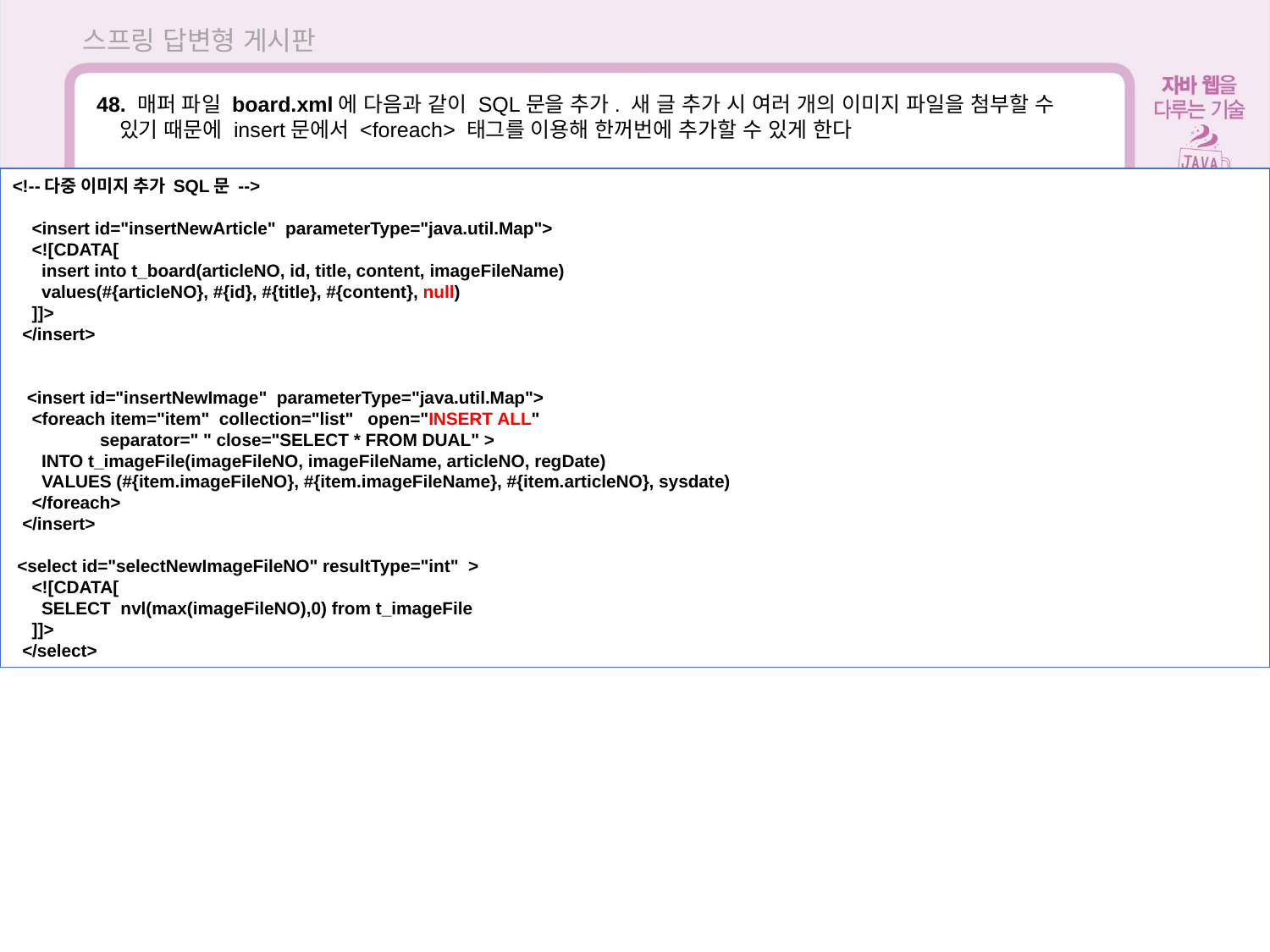

스프링 답변형 게시판
48. 매퍼 파일 board.xml에 다음과 같이 SQL문을 추가. 새 글 추가 시 여러 개의 이미지 파일을 첨부할 수
   있기 때문에 insert문에서 <foreach> 태그를 이용해 한꺼번에 추가할 수 있게 한다
<!--다중 이미지 추가 SQL문 -->

    <insert id="insertNewArticle"  parameterType="java.util.Map">
    <![CDATA[
      insert into t_board(articleNO, id, title, content, imageFileName)
      values(#{articleNO}, #{id}, #{title}, #{content}, null)
    ]]>
  </insert>

   <insert id="insertNewImage"  parameterType="java.util.Map">
    <foreach item="item"  collection="list"   open="INSERT ALL"
                  separator=" " close="SELECT * FROM DUAL" >
      INTO t_imageFile(imageFileNO, imageFileName, articleNO, regDate)
      VALUES (#{item.imageFileNO}, #{item.imageFileName}, #{item.articleNO}, sysdate)
    </foreach>
  </insert>

 <select id="selectNewImageFileNO" resultType="int"  >
    <![CDATA[
      SELECT  nvl(max(imageFileNO),0) from t_imageFile
    ]]>
  </select>